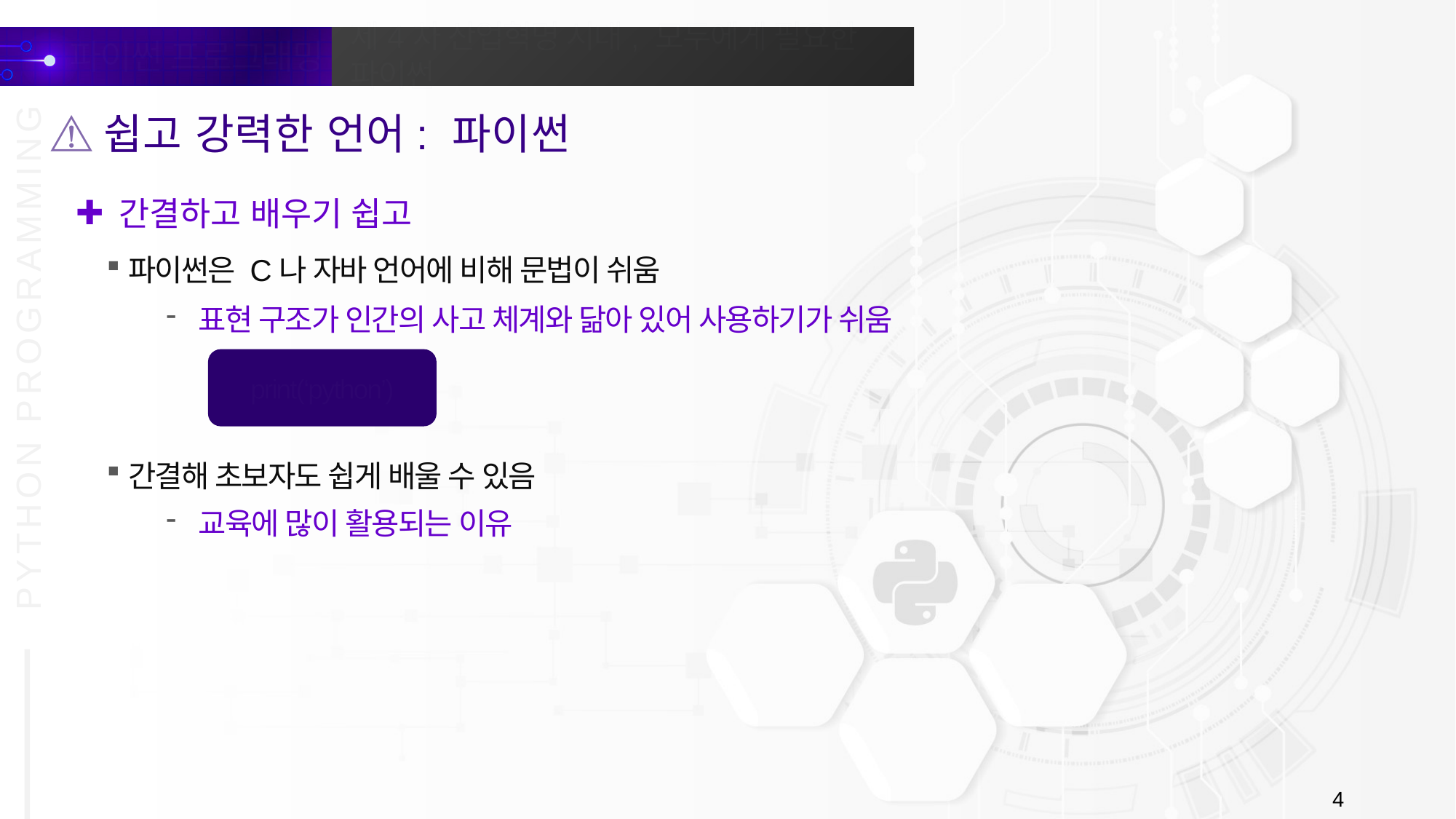

쉽고 강력한 언어: 파이썬
간결하고 배우기 쉽고
파이썬은 C나 자바 언어에 비해 문법이 쉬움
표현 구조가 인간의 사고 체계와 닮아 있어 사용하기가 쉬움

print(‘python’)
간결해 초보자도 쉽게 배울 수 있음
교육에 많이 활용되는 이유
4